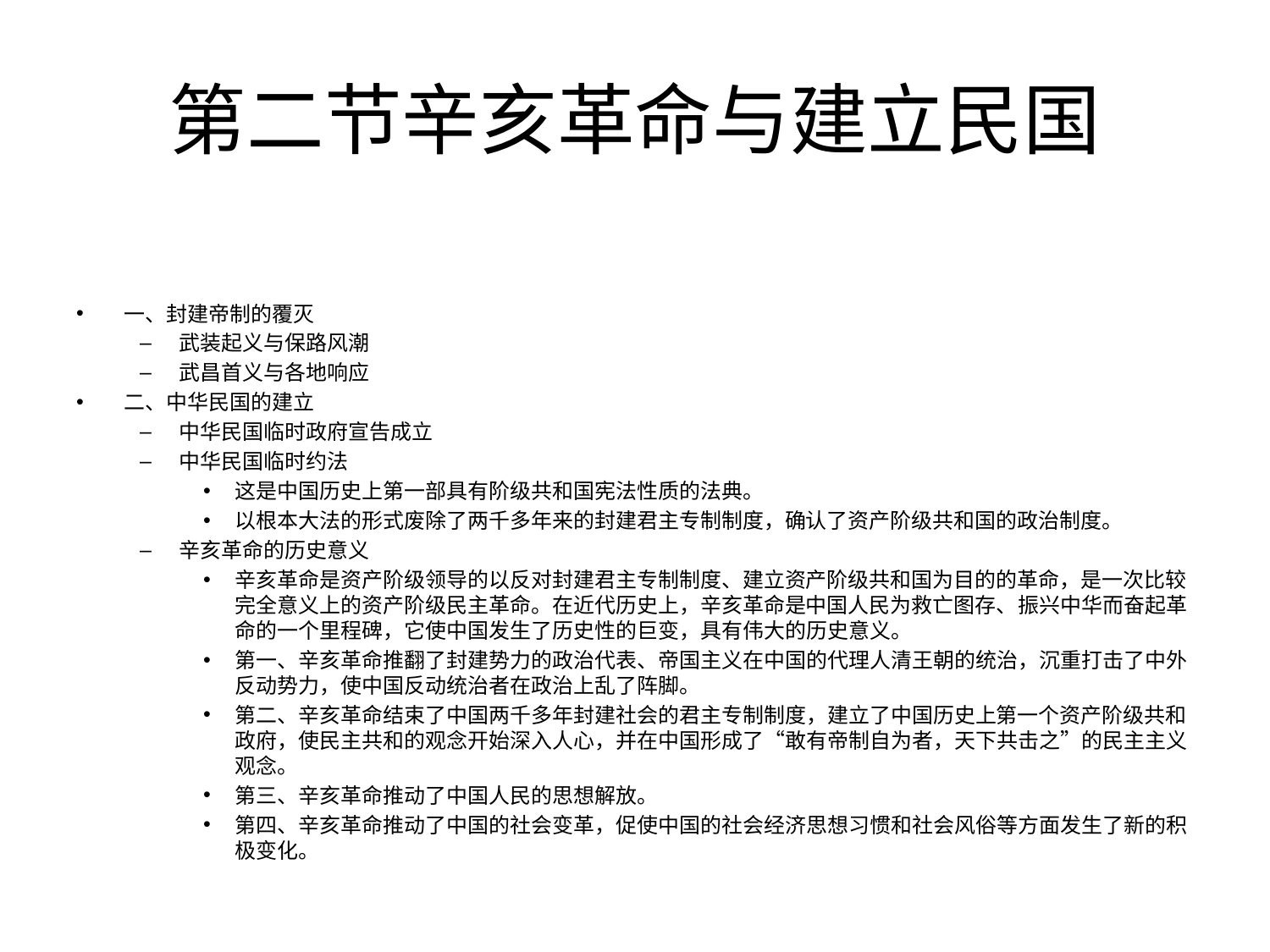

# 第二节辛亥革命与建立民国

一、封建帝制的覆灭
武装起义与保路风潮
武昌首义与各地响应
二、中华民国的建立
中华民国临时政府宣告成立
中华民国临时约法
这是中国历史上第一部具有阶级共和国宪法性质的法典。
以根本大法的形式废除了两千多年来的封建君主专制制度，确认了资产阶级共和国的政治制度。
辛亥革命的历史意义
辛亥革命是资产阶级领导的以反对封建君主专制制度、建立资产阶级共和国为目的的革命，是一次比较完全意义上的资产阶级民主革命。在近代历史上，辛亥革命是中国人民为救亡图存、振兴中华而奋起革命的一个里程碑，它使中国发生了历史性的巨变，具有伟大的历史意义。
第一、辛亥革命推翻了封建势力的政治代表、帝国主义在中国的代理人清王朝的统治，沉重打击了中外反动势力，使中国反动统治者在政治上乱了阵脚。
第二、辛亥革命结束了中国两千多年封建社会的君主专制制度，建立了中国历史上第一个资产阶级共和政府，使民主共和的观念开始深入人心，并在中国形成了“敢有帝制自为者，天下共击之”的民主主义观念。
第三、辛亥革命推动了中国人民的思想解放。
第四、辛亥革命推动了中国的社会变革，促使中国的社会经济思想习惯和社会风俗等方面发生了新的积极变化。